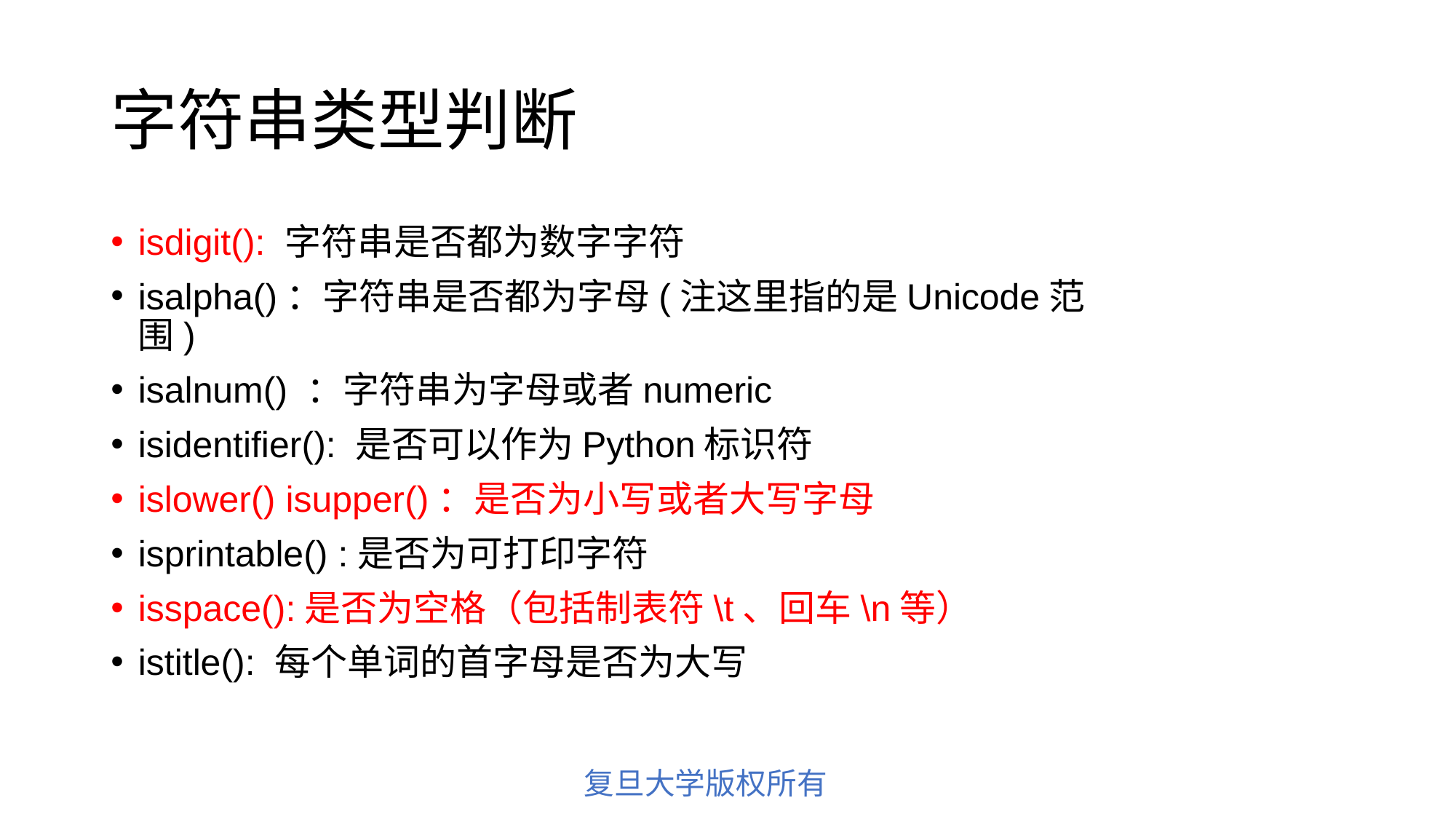

# 字符串类型判断
isdigit(): 字符串是否都为数字字符
isalpha()：字符串是否都为字母(注这里指的是Unicode范围)
isalnum() ：字符串为字母或者numeric
isidentifier(): 是否可以作为Python标识符
islower() isupper()：是否为小写或者大写字母
isprintable() :是否为可打印字符
isspace():是否为空格（包括制表符\t、回车\n等）
istitle(): 每个单词的首字母是否为大写
3